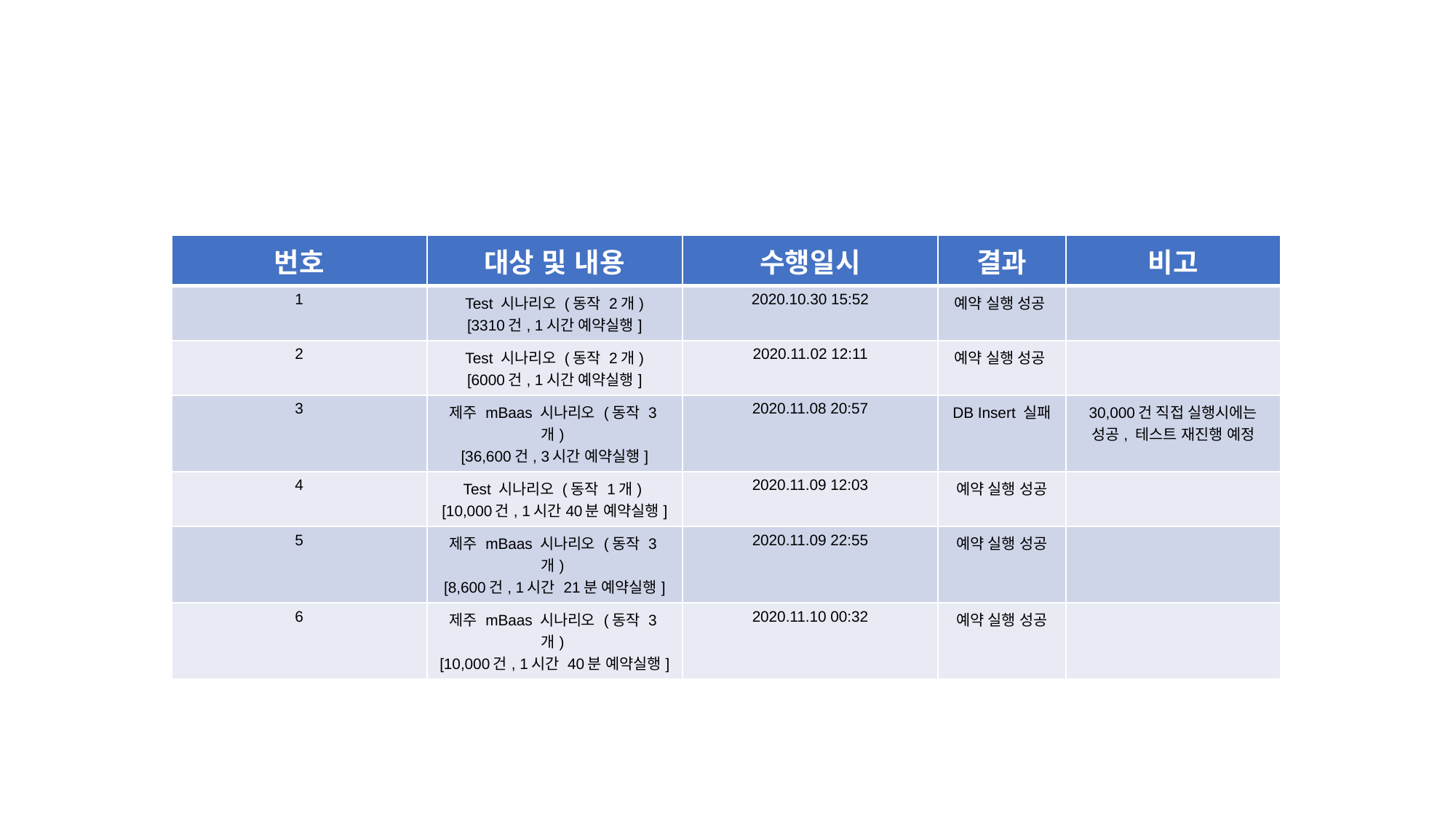

| 번호 | 대상 및 내용 | 수행일시 | 결과 | 비고 |
| --- | --- | --- | --- | --- |
| 1 | Test 시나리오 (동작 2개) [3310건, 1시간 예약실행] | 2020.10.30 15:52 | 예약 실행 성공 |  |
| 2 | Test 시나리오 (동작 2개) [6000건, 1시간 예약실행] | 2020.11.02 12:11 | 예약 실행 성공 |  |
| 3 | 제주 mBaas 시나리오 (동작 3개) [36,600건, 3시간 예약실행] | 2020.11.08 20:57 | DB Insert 실패 | 30,000건 직접 실행시에는 성공, 테스트 재진행 예정 |
| 4 | Test 시나리오 (동작 1개) [10,000건, 1시간40분 예약실행] | 2020.11.09 12:03 | 예약 실행 성공 |  |
| 5 | 제주 mBaas 시나리오 (동작 3개) [8,600건, 1시간 21분 예약실행] | 2020.11.09 22:55 | 예약 실행 성공 |  |
| 6 | 제주 mBaas 시나리오 (동작 3개) [10,000건, 1시간 40분 예약실행] | 2020.11.10 00:32 | 예약 실행 성공 |  |